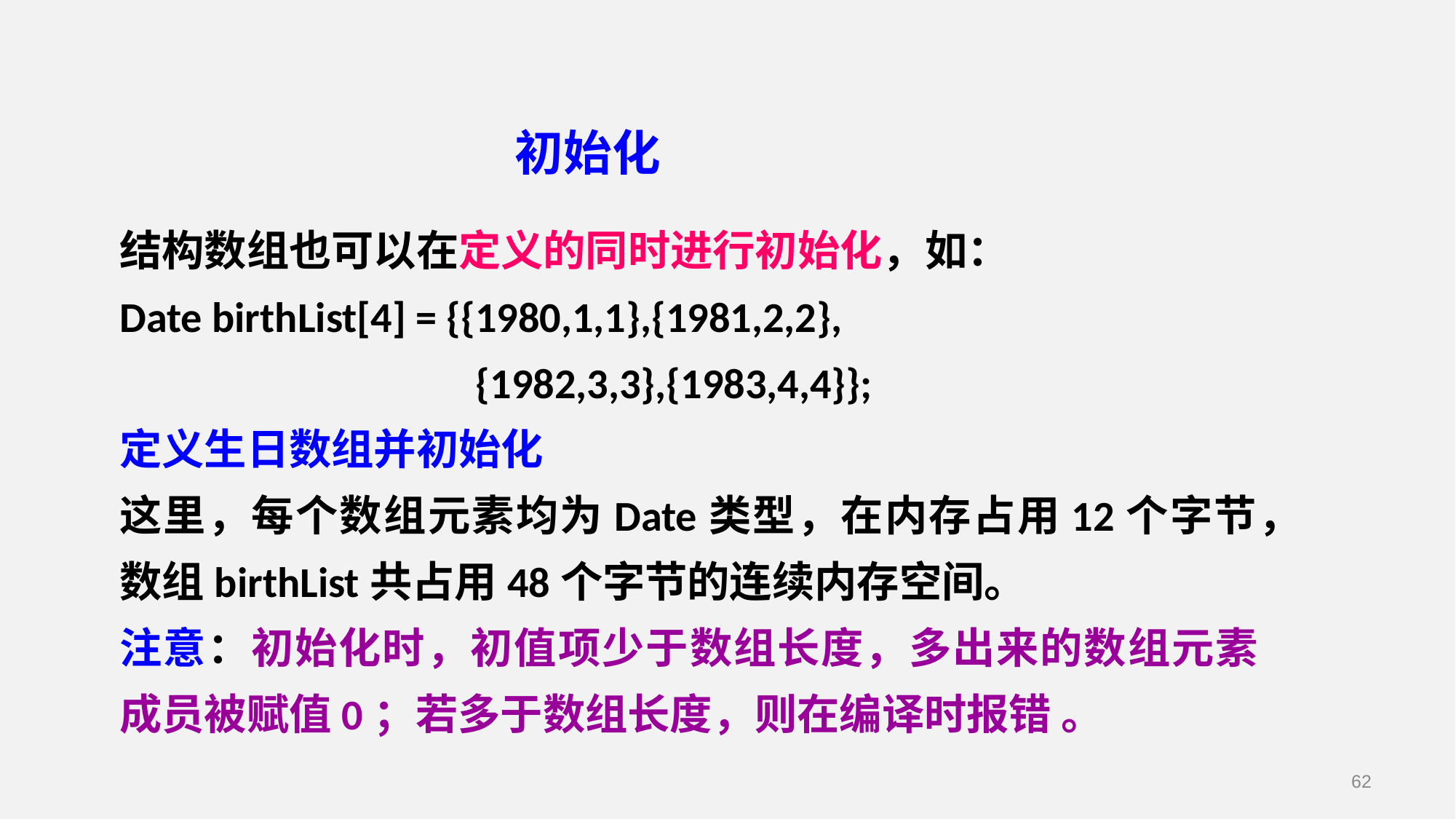

初始化
结构数组也可以在定义的同时进行初始化，如：
Date birthList[4] = {{1980,1,1},{1981,2,2},
			   {1982,3,3},{1983,4,4}};
定义生日数组并初始化
这里，每个数组元素均为Date类型，在内存占用12个字节，数组birthList共占用48个字节的连续内存空间。
注意：初始化时，初值项少于数组长度，多出来的数组元素成员被赋值0；若多于数组长度，则在编译时报错 。
62